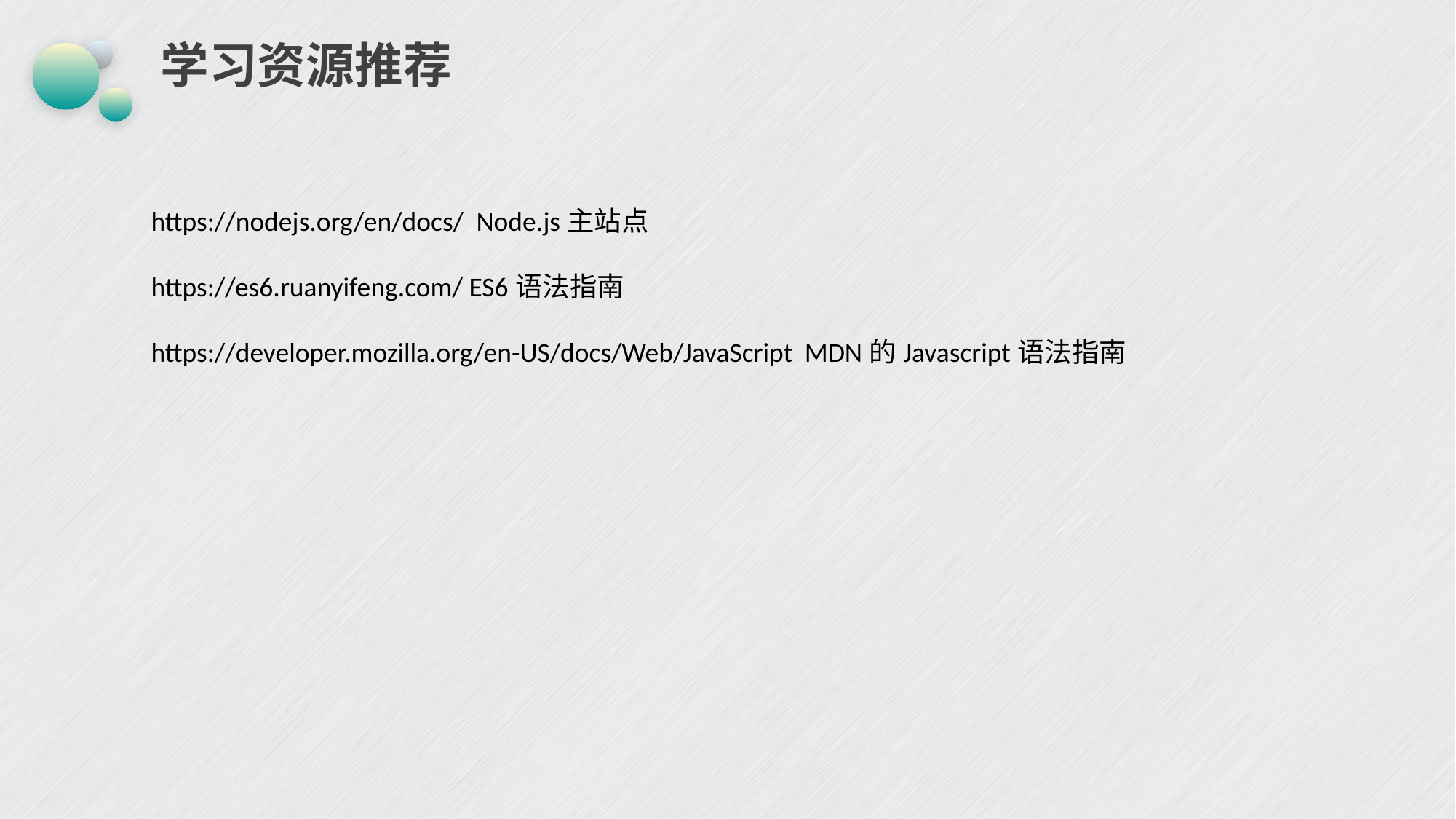

# 学习资源推荐

https://nodejs.org/en/docs/  Node.js主站点

https://es6.ruanyifeng.com/ ES6语法指南

https://developer.mozilla.org/en-US/docs/Web/JavaScript  MDN的Javascript语法指南